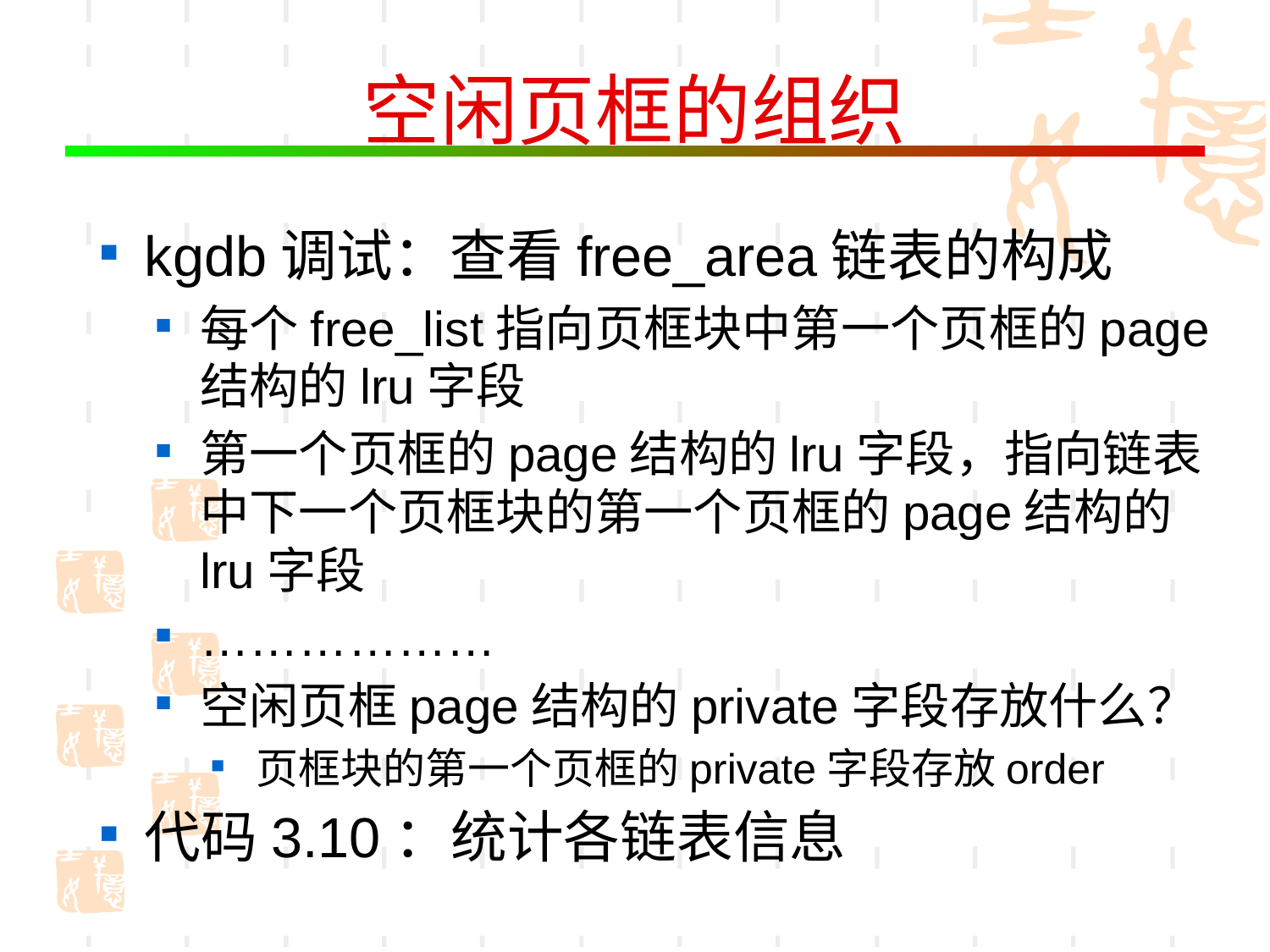

# 空闲页框的组织
kgdb调试：查看free_area链表的构成
每个free_list指向页框块中第一个页框的page结构的lru字段
第一个页框的page结构的lru字段，指向链表中下一个页框块的第一个页框的page结构的lru字段
………………
空闲页框page结构的private字段存放什么？
页框块的第一个页框的private字段存放order
代码3.10：统计各链表信息